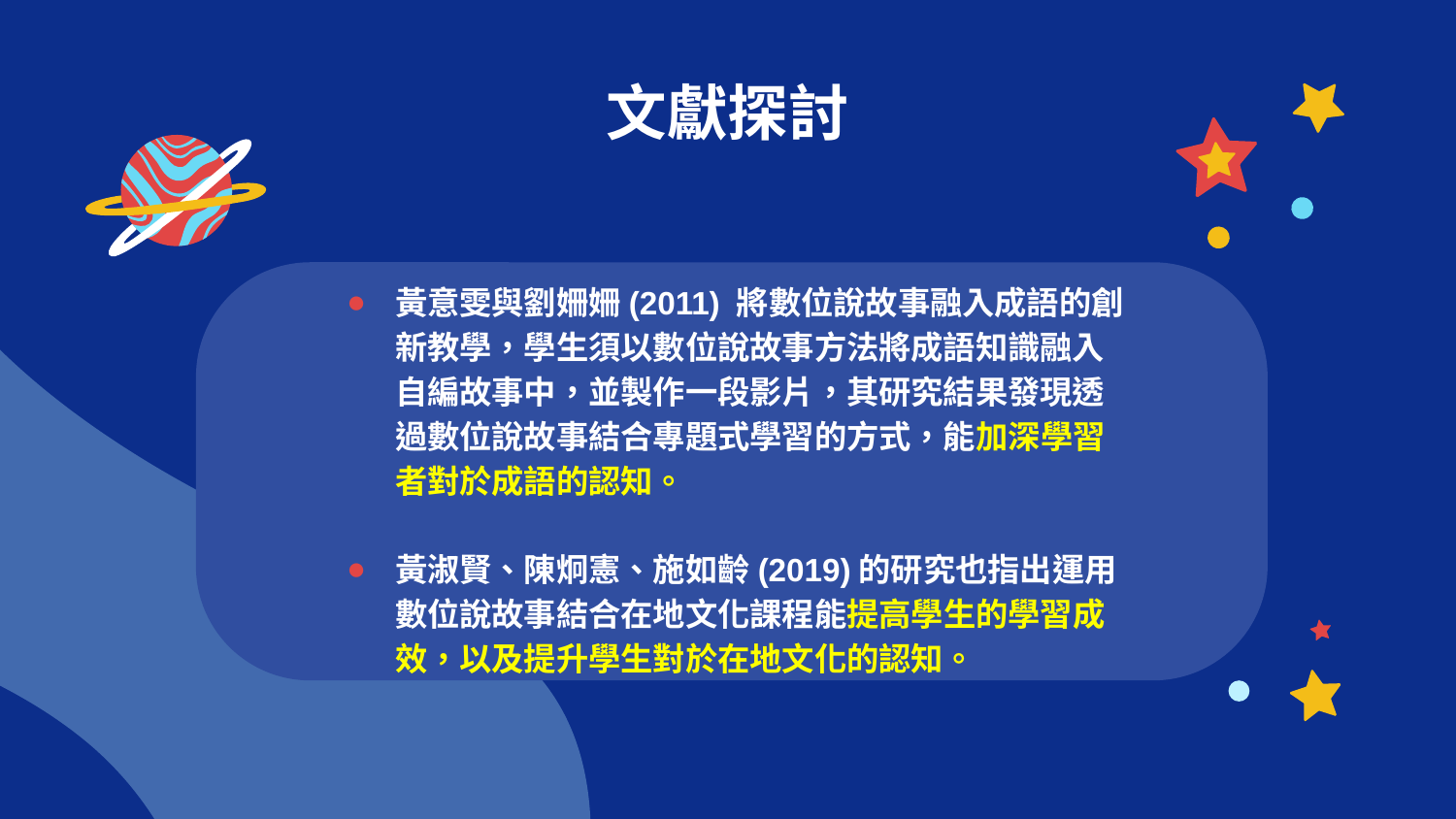

# 文獻探討

黃意雯與劉姍姍(2011) 將數位說故事融入成語的創新教學，學生須以數位說故事方法將成語知識融入自編故事中，並製作一段影片，其研究結果發現透過數位說故事結合專題式學習的方式，能加深學習者對於成語的認知。

黃淑賢、陳炯憲、施如齡(2019)的研究也指出運用數位說故事結合在地文化課程能提高學生的學習成效，以及提升學生對於在地文化的認知。